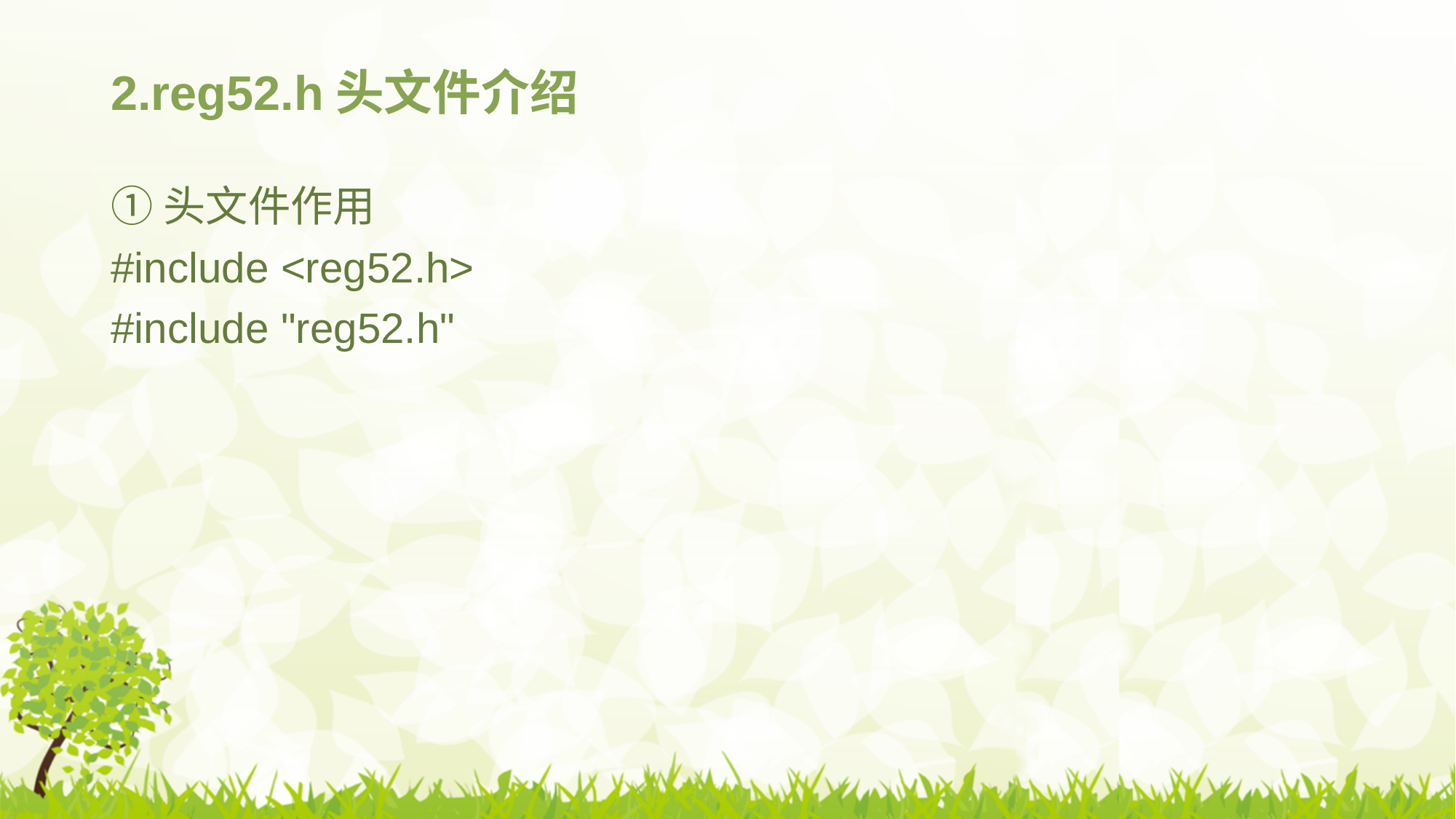

# 2.reg52.h头文件介绍
①头文件作用
#include <reg52.h>
#include "reg52.h"